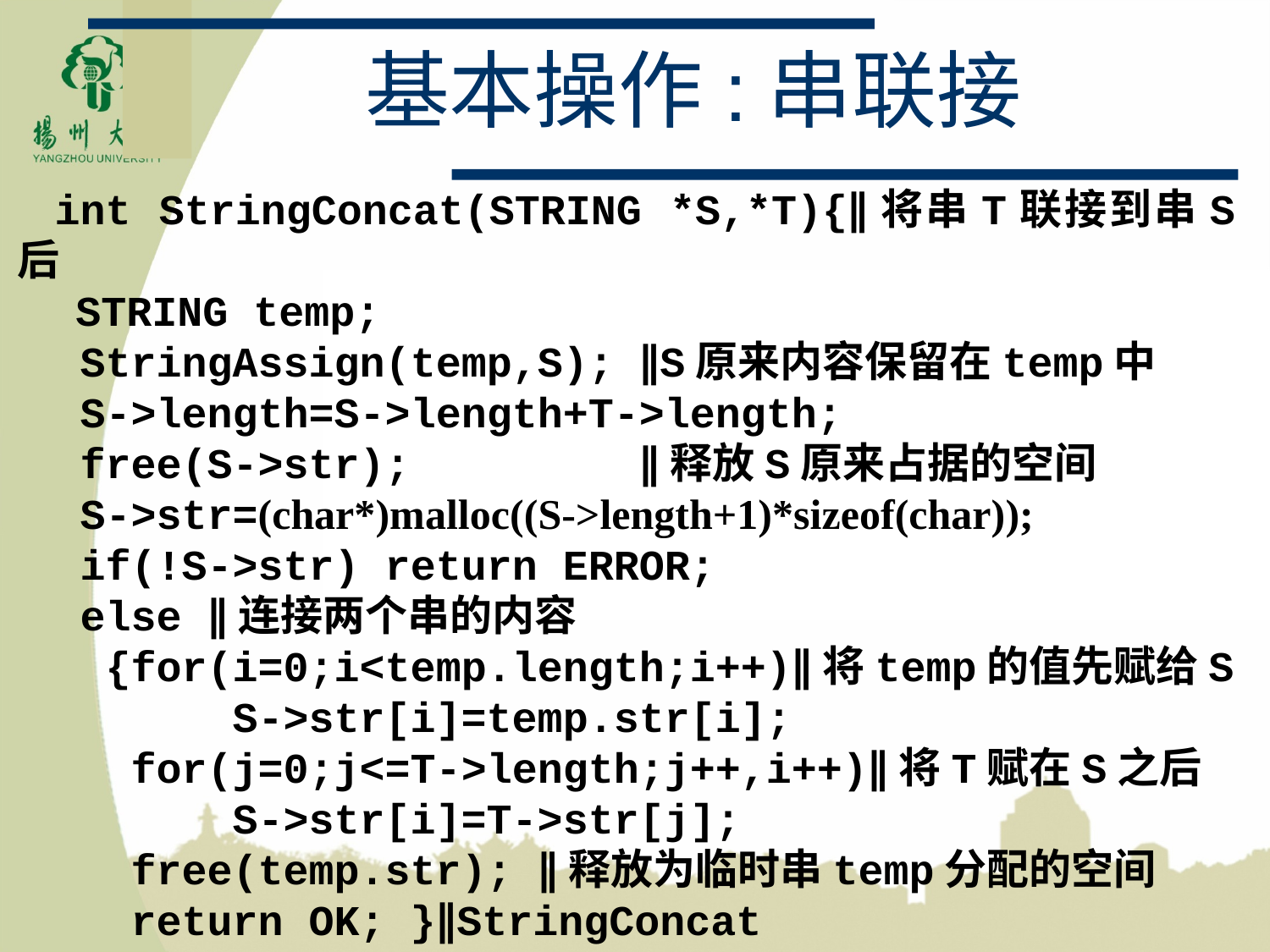

# 基本操作:串联接
int StringConcat(STRING *S,*T){∥将串T联接到串S后
  STRING temp;
 StringAssign(temp,S); ∥S原来内容保留在temp中
 S->length=S->length+T->length;
 free(S->str);         ∥释放S原来占据的空间
 S->str=(char*)malloc((S->length+1)*sizeof(char));
 if(!S->str) return ERROR;
 else ∥连接两个串的内容
  {for(i=0;i<temp.length;i++)∥将temp的值先赋给S
       S->str[i]=temp.str[i];
   for(j=0;j<=T->length;j++,i++)∥将T赋在S之后
       S->str[i]=T->str[j];
   free(temp.str); ∥释放为临时串temp分配的空间
   return OK; }∥StringConcat